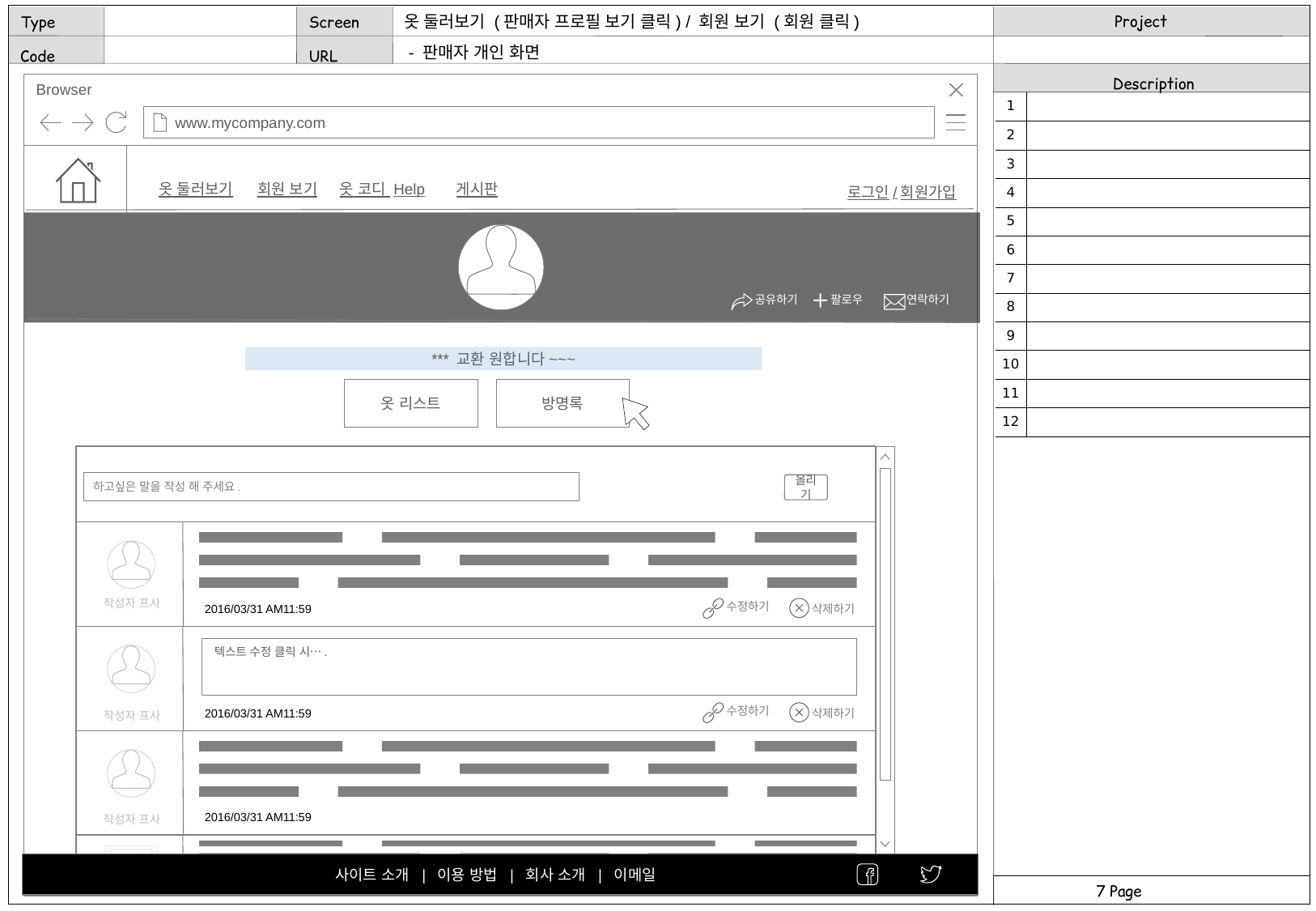

옷 둘러보기 (판매자 프로필 보기 클릭) / 회원 보기 (회원 클릭)
 - 판매자 개인 화면

공유하기
팔로우
연락하기

*** 교환 원합니다~~~
옷 리스트
방명록

올리기
하고싶은 말을 작성 해 주세요.

작성자 프사
수정하기
삭제하기
2016/03/31 AM11:59

작성자 프사
작성자 프사

수정하기
삭제하기
2016/03/31 AM11:59

텍스트 수정 클릭 시….

2016/03/31 AM11:59

업로드 사진
수정하기
삭제하기
2016/03/31 AM11:59

사이트 소개  |  이용 방법  |  회사 소개  |  이메일